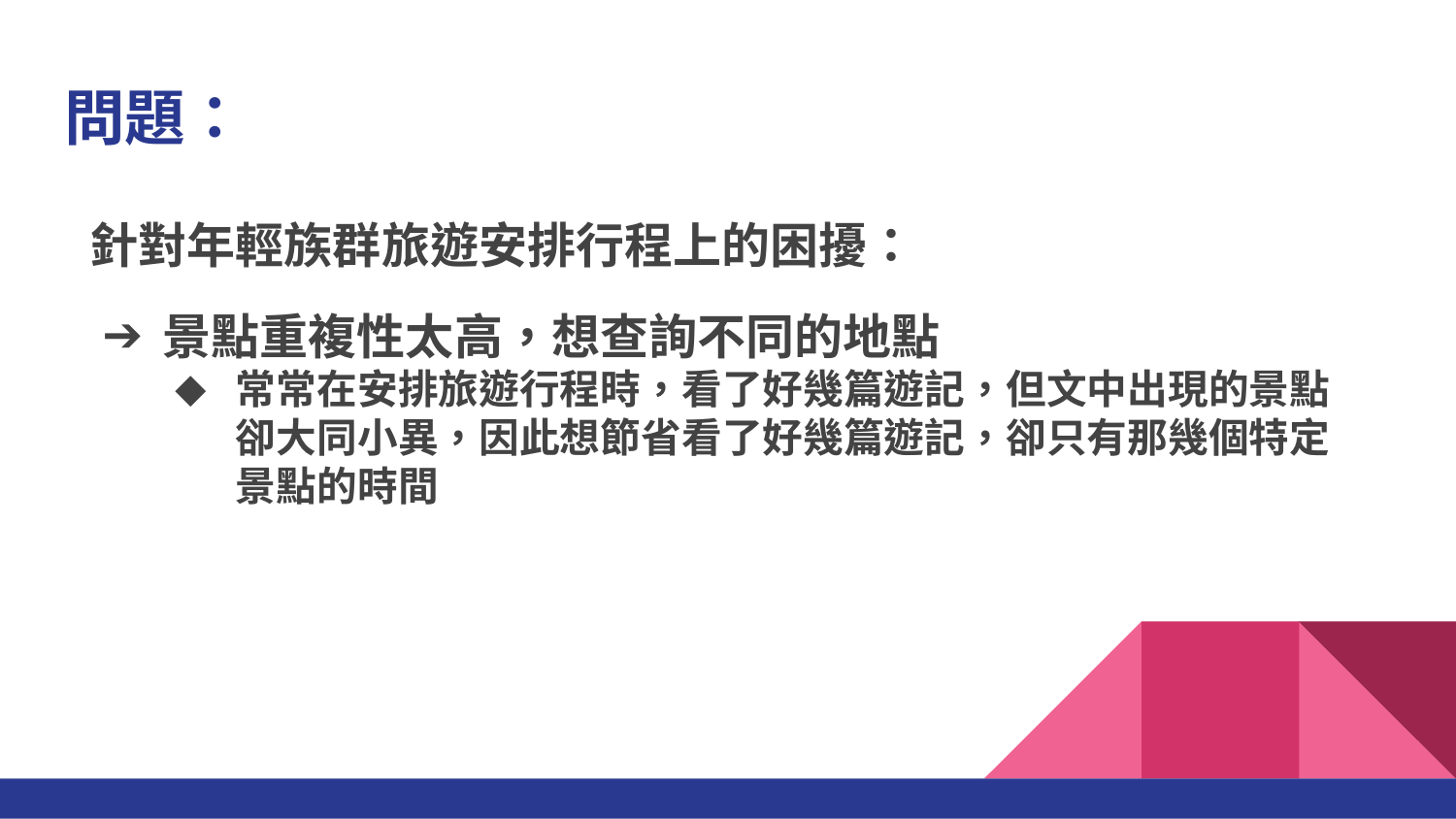

# 問題：
針對年輕族群旅遊安排行程上的困擾：
景點重複性太高，想查詢不同的地點
常常在安排旅遊行程時，看了好幾篇遊記，但文中出現的景點卻大同小異，因此想節省看了好幾篇遊記，卻只有那幾個特定景點的時間